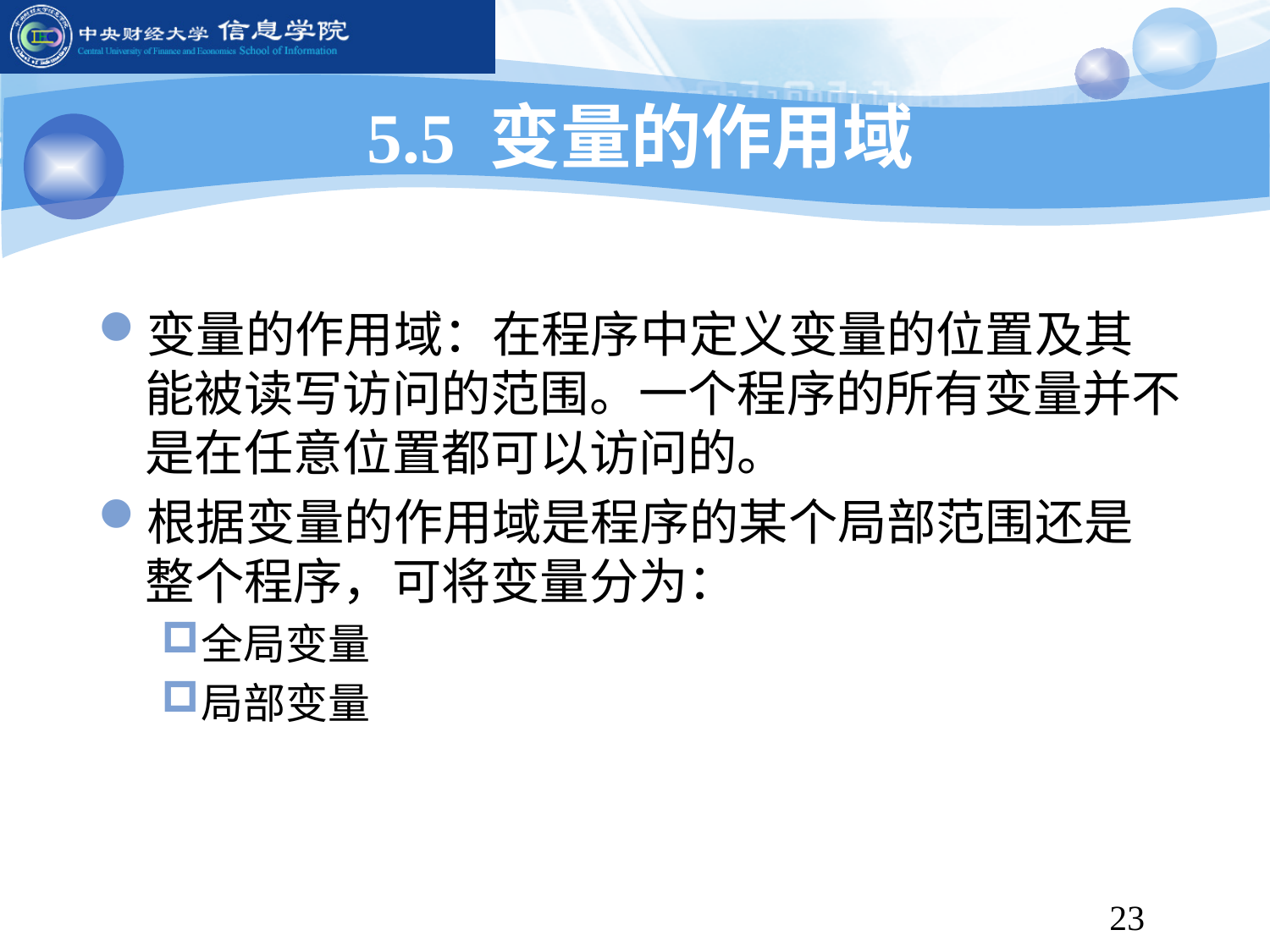

# 5.5 变量的作用域
变量的作用域：在程序中定义变量的位置及其能被读写访问的范围。一个程序的所有变量并不是在任意位置都可以访问的。
根据变量的作用域是程序的某个局部范围还是整个程序，可将变量分为：
全局变量
局部变量